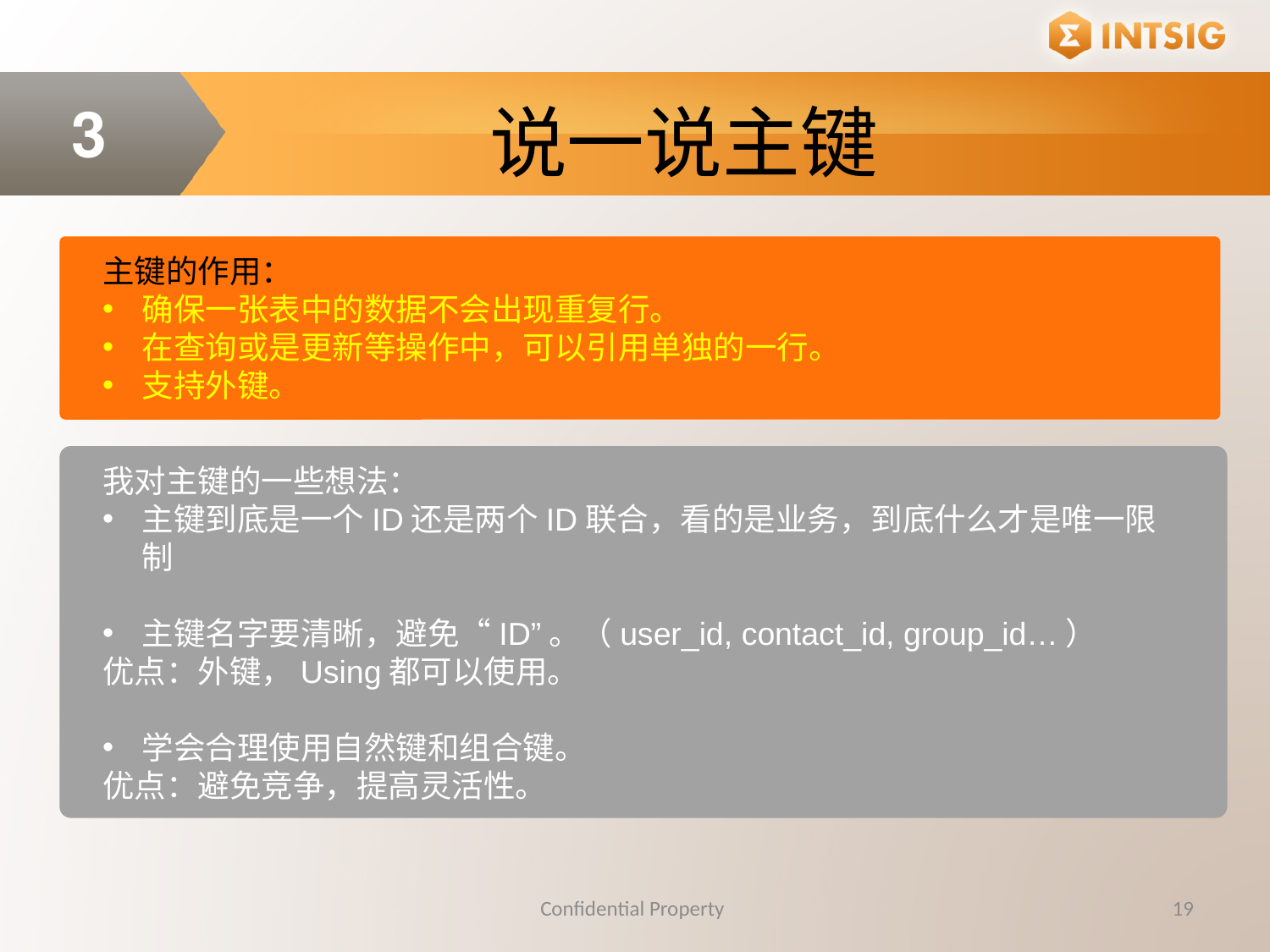

说一说主键
3

主键的作用：
确保一张表中的数据不会出现重复行。
在查询或是更新等操作中，可以引用单独的一行。
支持外键。

我对主键的一些想法：
主键到底是一个ID还是两个ID联合，看的是业务，到底什么才是唯一限制

主键名字要清晰，避免“ID”。（user_id, contact_id, group_id…）
优点：外键，Using都可以使用。

学会合理使用自然键和组合键。
优点：避免竞争，提高灵活性。
Confidential Property
19